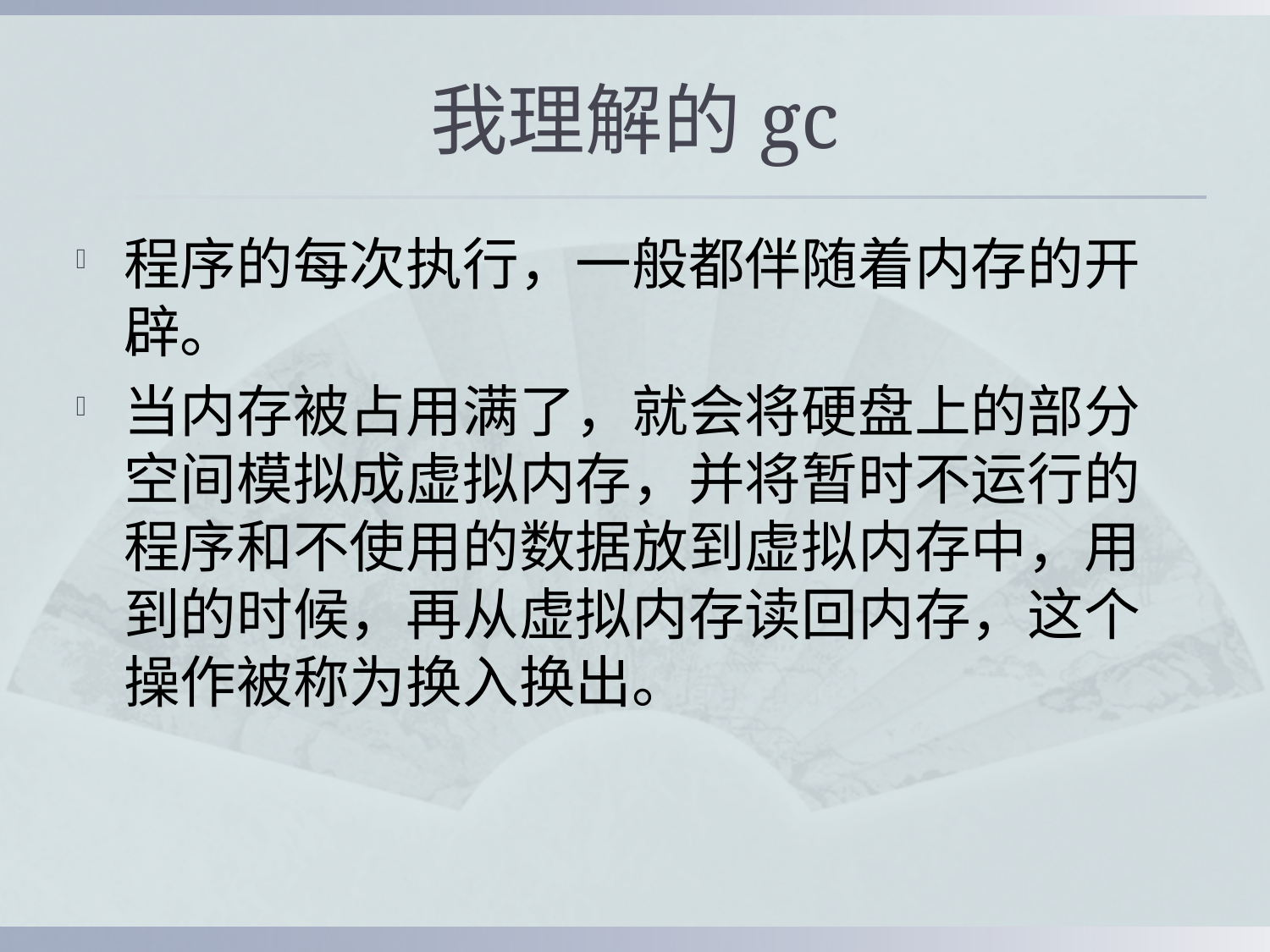

# 我理解的gc
程序的每次执行，一般都伴随着内存的开辟。
当内存被占用满了，就会将硬盘上的部分空间模拟成虚拟内存，并将暂时不运行的程序和不使用的数据放到虚拟内存中，用到的时候，再从虚拟内存读回内存，这个操作被称为换入换出。